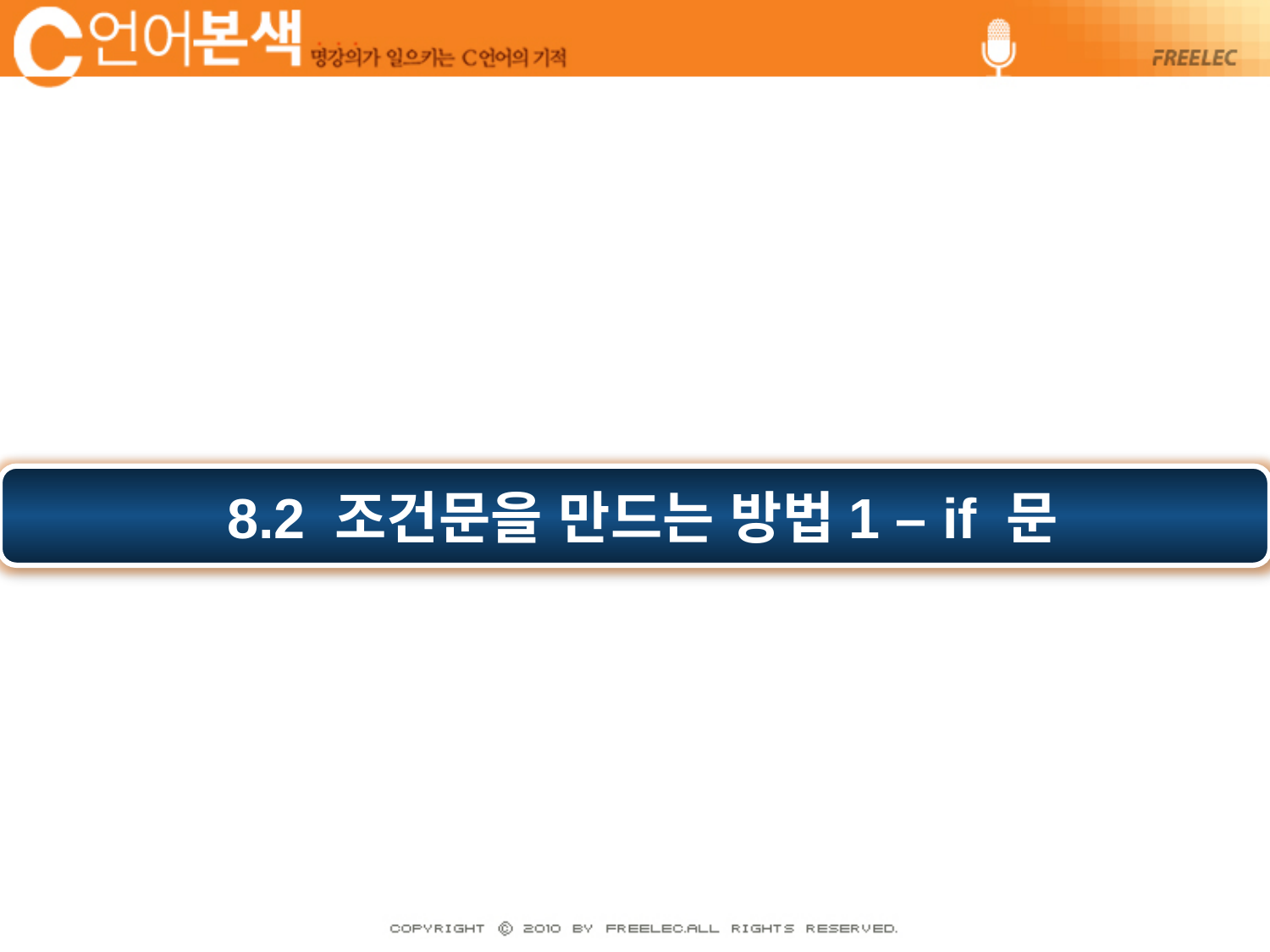

8.2 조건문을 만드는 방법1 – if 문